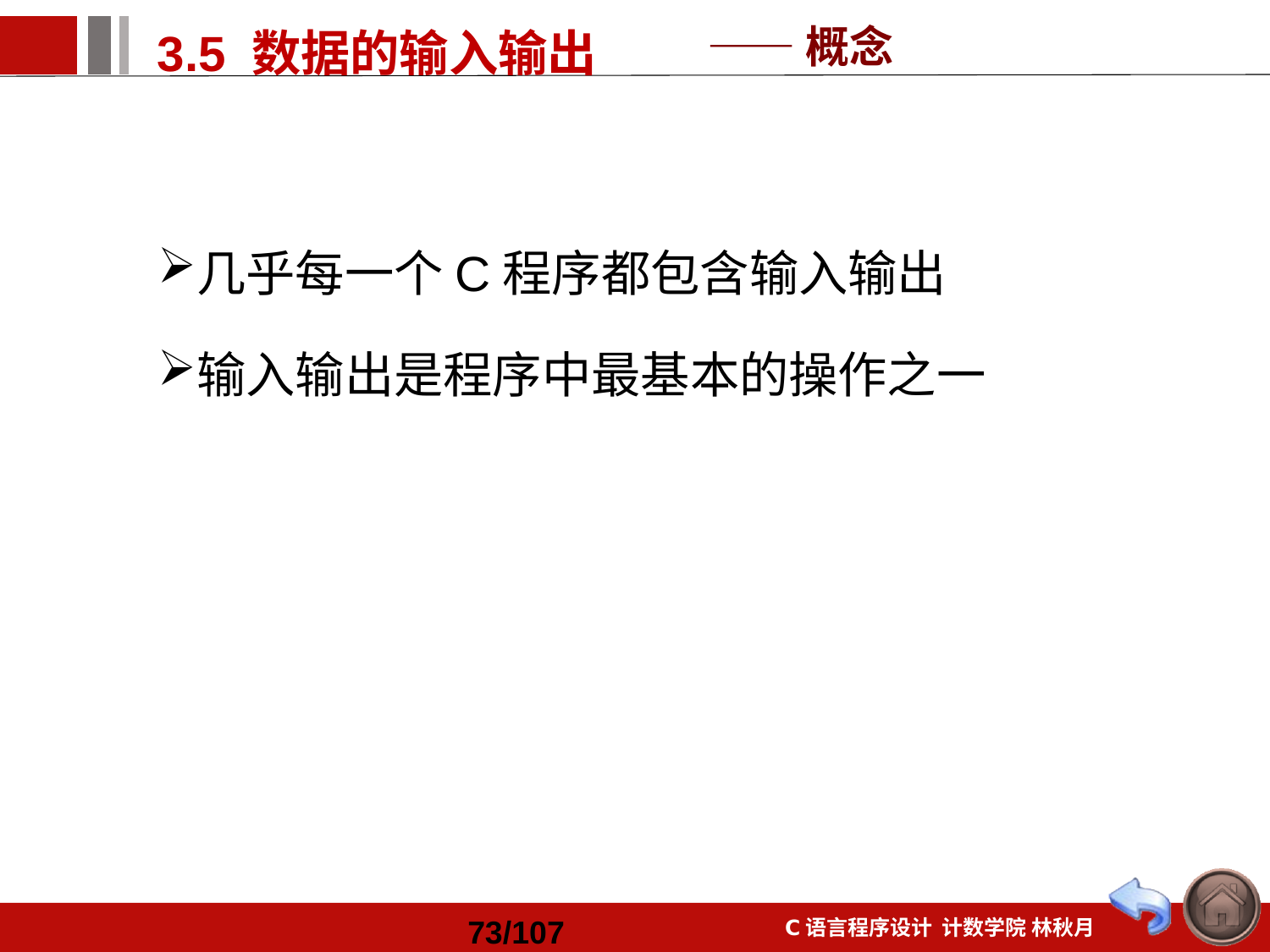

——概念
几乎每一个C程序都包含输入输出
输入输出是程序中最基本的操作之一